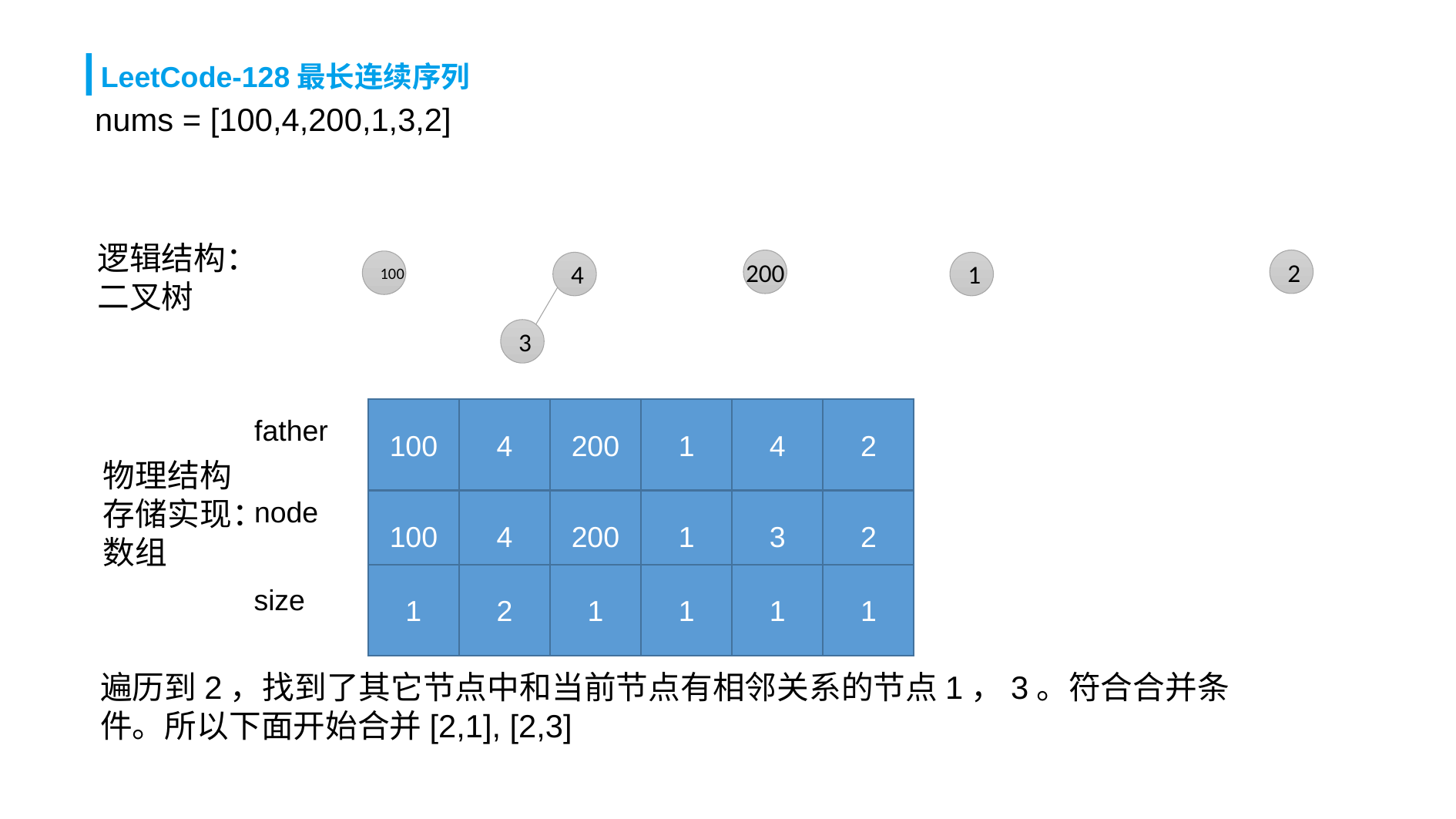

LeetCode-128最长连续序列

nums = [100,4,200,1,3,2]

逻辑结构：二叉树
2
200
100
4
1
3
100
4
200
1
4
2
father
物理结构存储实现：数组
node
100
4
200
1
3
2
1
2
1
1
1
1
size
遍历到2，找到了其它节点中和当前节点有相邻关系的节点1，3。符合合并条件。所以下面开始合并[2,1], [2,3]